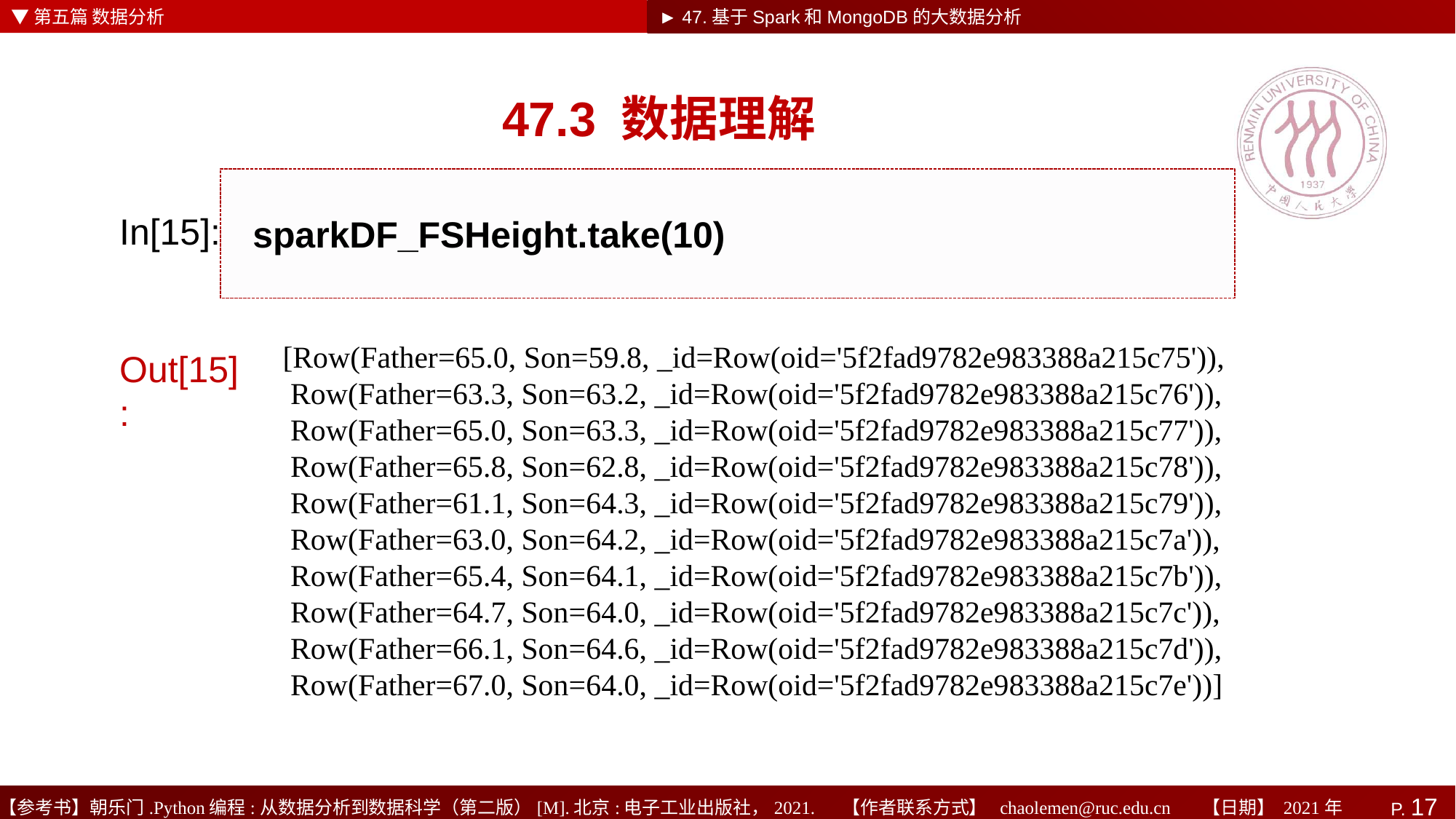

▼第五篇 数据分析
►
► 47.基于Spark和MongoDB的大数据分析
# 47.3 数据理解
sparkDF_FSHeight.take(10)
In[15]:
[Row(Father=65.0, Son=59.8, _id=Row(oid='5f2fad9782e983388a215c75')),
 Row(Father=63.3, Son=63.2, _id=Row(oid='5f2fad9782e983388a215c76')),
 Row(Father=65.0, Son=63.3, _id=Row(oid='5f2fad9782e983388a215c77')),
 Row(Father=65.8, Son=62.8, _id=Row(oid='5f2fad9782e983388a215c78')),
 Row(Father=61.1, Son=64.3, _id=Row(oid='5f2fad9782e983388a215c79')),
 Row(Father=63.0, Son=64.2, _id=Row(oid='5f2fad9782e983388a215c7a')),
 Row(Father=65.4, Son=64.1, _id=Row(oid='5f2fad9782e983388a215c7b')),
 Row(Father=64.7, Son=64.0, _id=Row(oid='5f2fad9782e983388a215c7c')),
 Row(Father=66.1, Son=64.6, _id=Row(oid='5f2fad9782e983388a215c7d')),
 Row(Father=67.0, Son=64.0, _id=Row(oid='5f2fad9782e983388a215c7e'))]
Out[15]: